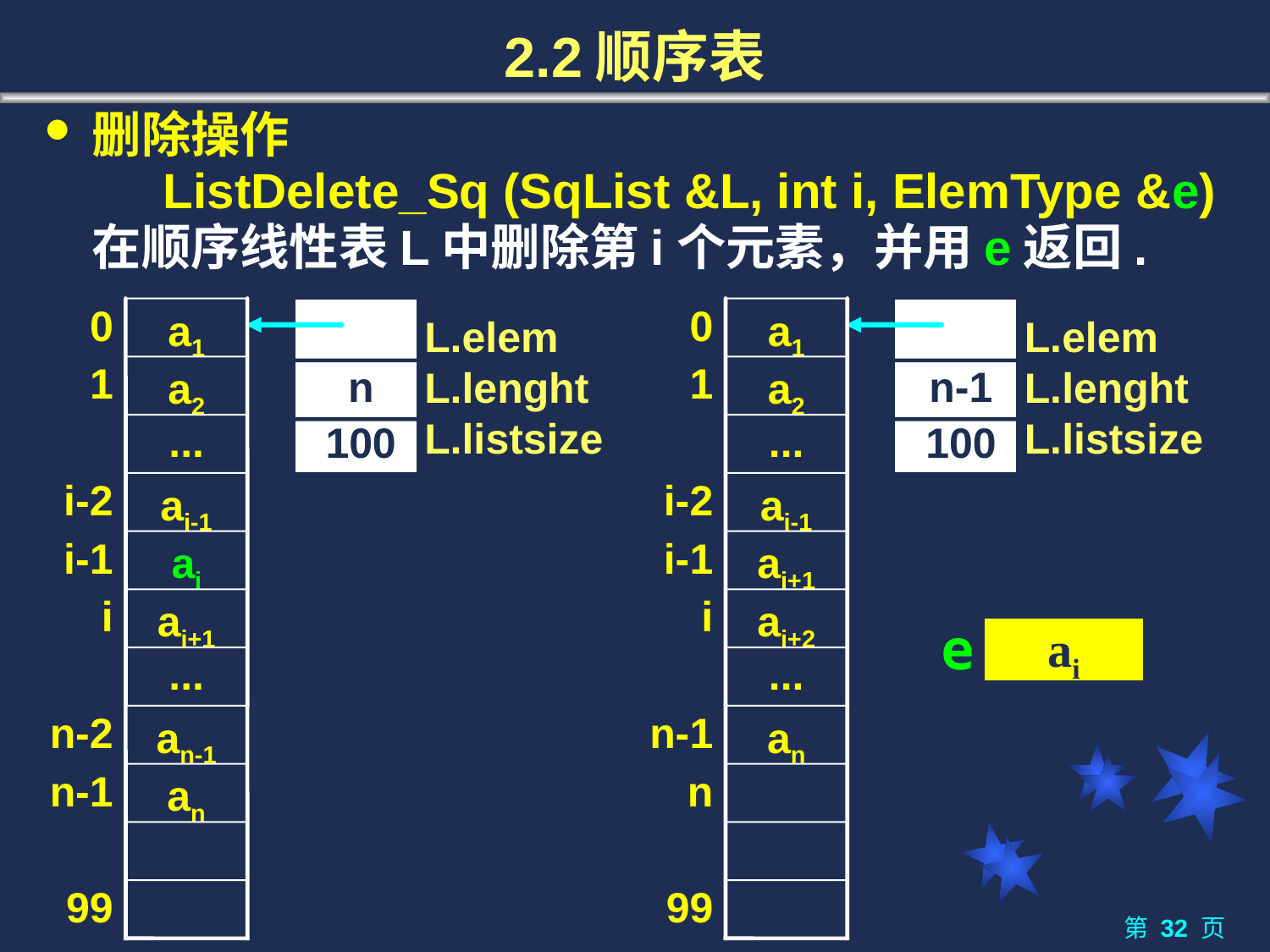

# 2.2顺序表
删除操作
ListDelete_Sq (SqList &L, int i, ElemType &e)
	在顺序线性表L中删除第i个元素，并用e返回.

0
a1

L.elem
L.lenght
L.listsize

n
100
1
a2

...

i-2
ai-1

i-1
ai

i
ai+1

...

n-2
an-1

n-1
an

99

0
a1

L.elem
L.lenght
L.listsize

n-1
100
1
a2

...

i-2
ai-1

i-1
ai+1

i
ai+2

...

n-1
an

n

99

e
ai

第 32 页